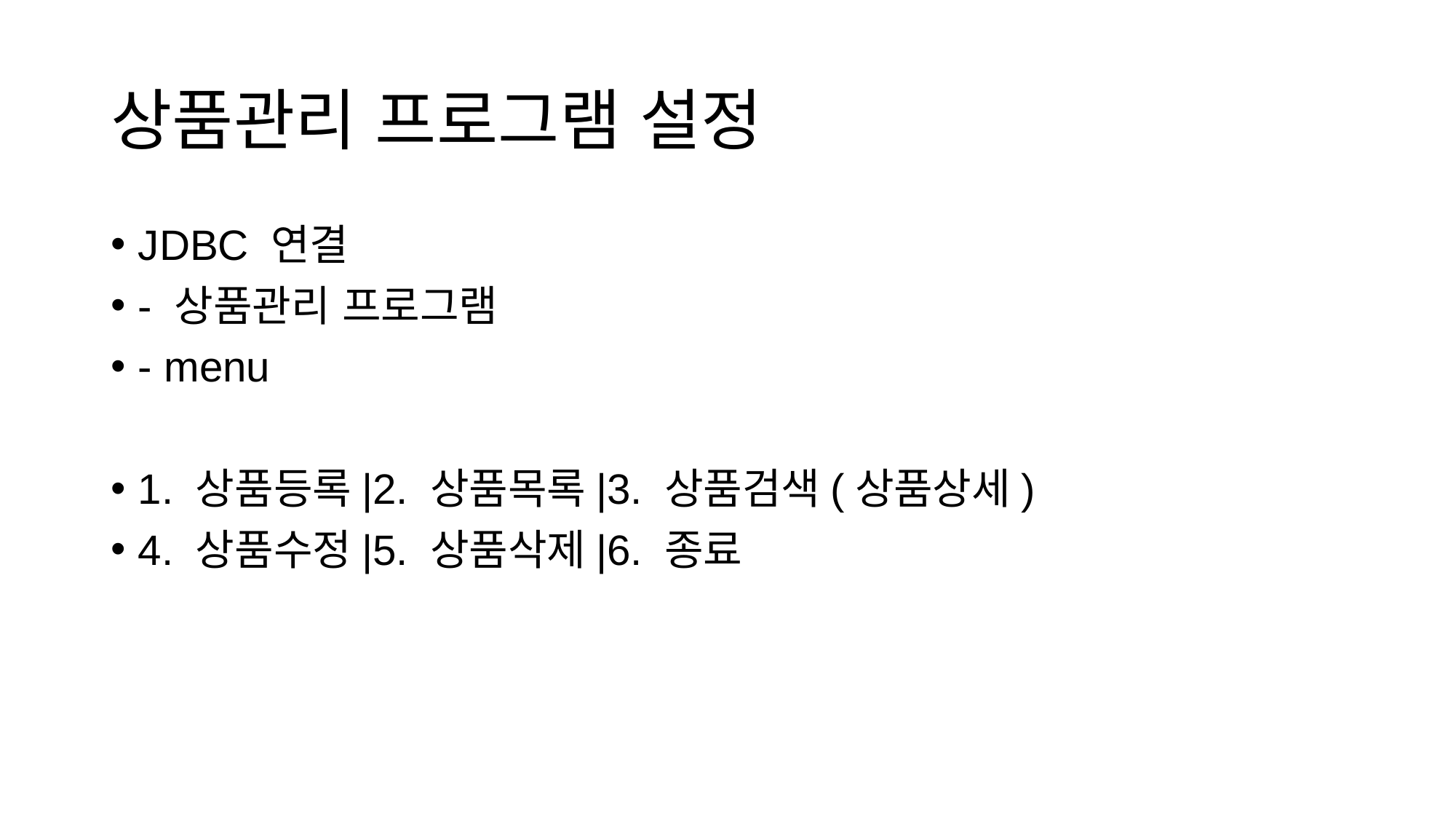

# 상품관리 프로그램 설정
JDBC 연결
- 상품관리 프로그램
- menu

1. 상품등록|2. 상품목록|3. 상품검색(상품상세)
4. 상품수정|5. 상품삭제|6. 종료